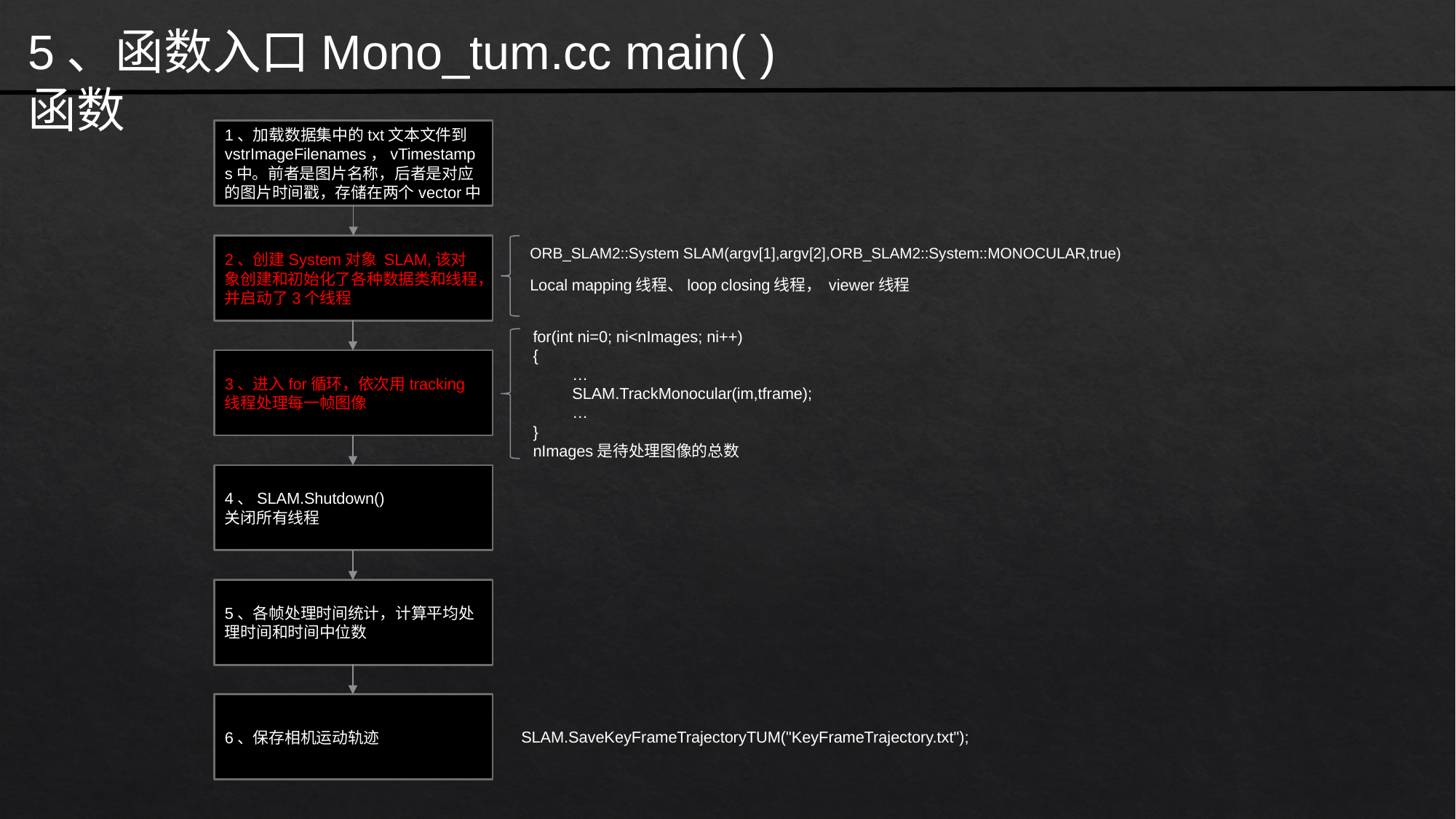

5、函数入口Mono_tum.cc main( )函数
1、加载数据集中的txt文本文件到vstrImageFilenames，vTimestamps中。前者是图片名称，后者是对应的图片时间戳，存储在两个vector中
2、创建System对象 SLAM,该对象创建和初始化了各种数据类和线程，并启动了3个线程

ORB_SLAM2::System SLAM(argv[1],argv[2],ORB_SLAM2::System::MONOCULAR,true)
Local mapping线程、loop closing线程， viewer线程
for(int ni=0; ni<nImages; ni++)
{
         …
         SLAM.TrackMonocular(im,tframe);
         …
}
nImages是待处理图像的总数

3、进入for循环，依次用tracking线程处理每一帧图像
4、SLAM.Shutdown()
关闭所有线程
5、各帧处理时间统计，计算平均处理时间和时间中位数
6、保存相机运动轨迹
SLAM.SaveKeyFrameTrajectoryTUM("KeyFrameTrajectory.txt");